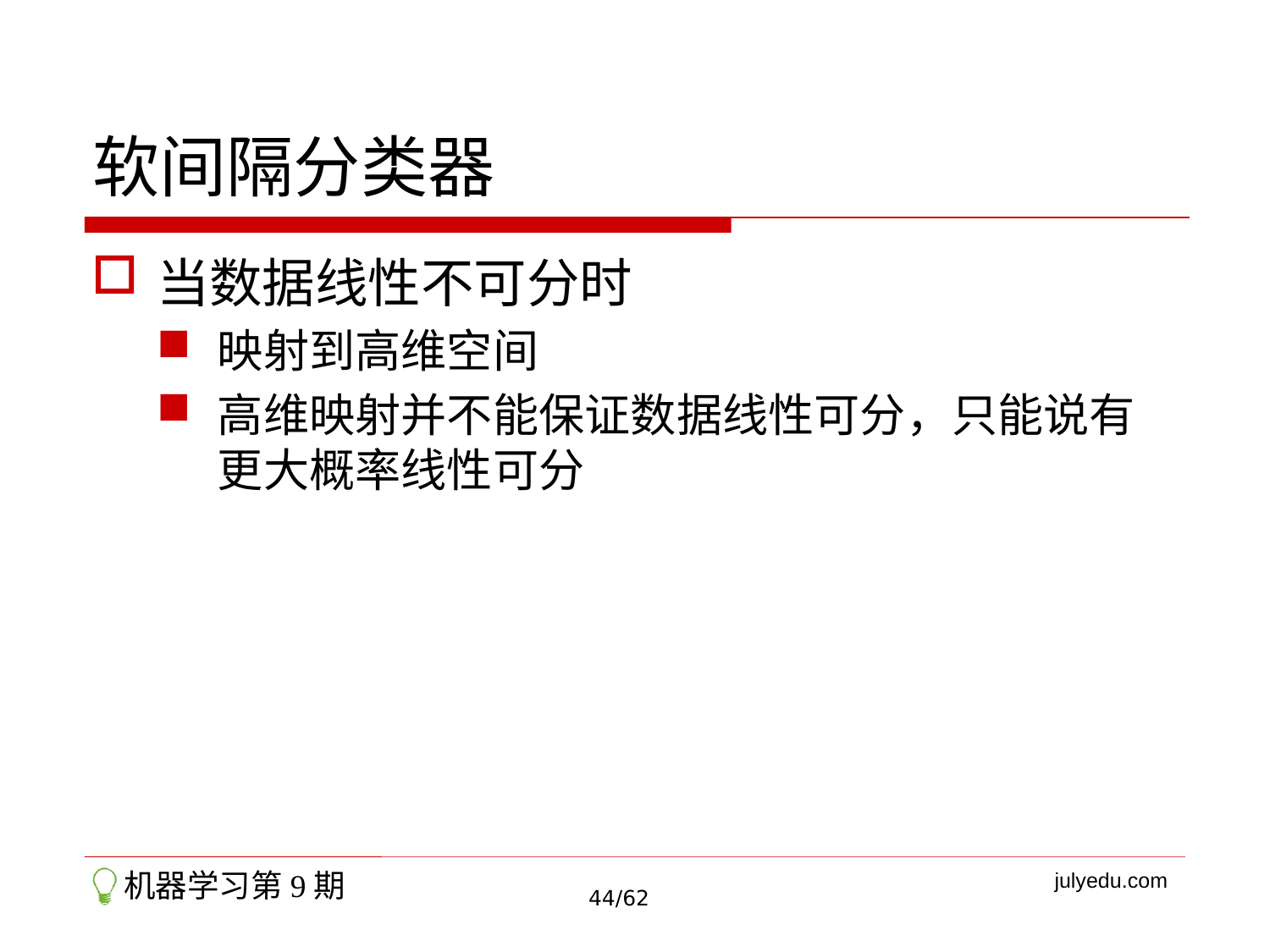

# 软间隔分类器
当数据线性不可分时
映射到高维空间
高维映射并不能保证数据线性可分，只能说有更大概率线性可分